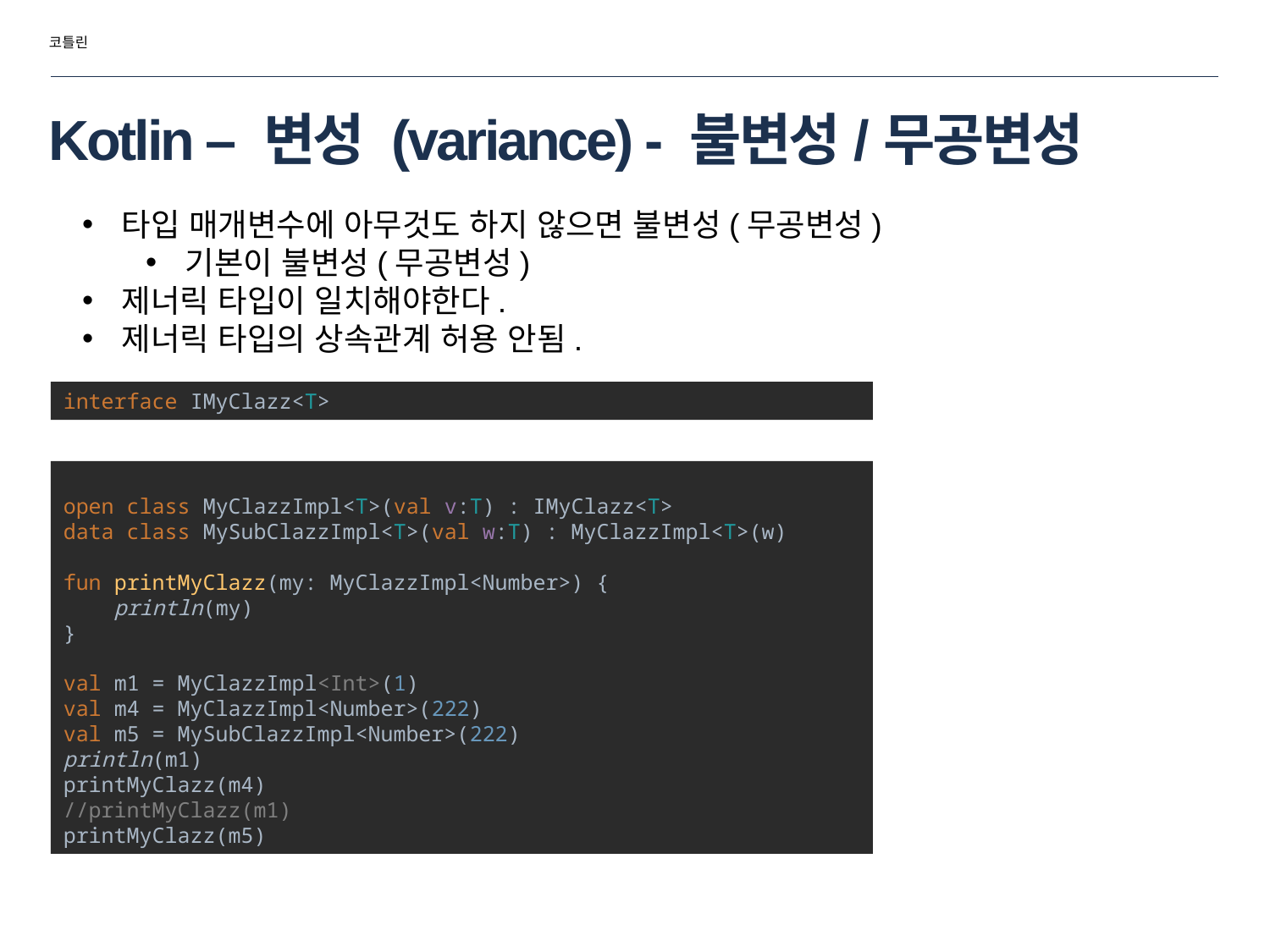

코틀린
# Kotlin – 변성 (variance) - 불변성/무공변성

타입 매개변수에 아무것도 하지 않으면 불변성(무공변성)
기본이 불변성(무공변성)
제너릭 타입이 일치해야한다.
제너릭 타입의 상속관계 허용 안됨.

interface IMyClazz<T>

open class MyClazzImpl<T>(val v:T) : IMyClazz<T>
data class MySubClazzImpl<T>(val w:T) : MyClazzImpl<T>(w)
fun printMyClazz(my: MyClazzImpl<Number>) {
    println(my)
}
val m1 = MyClazzImpl<Int>(1)
val m4 = MyClazzImpl<Number>(222)
val m5 = MySubClazzImpl<Number>(222)
println(m1)
printMyClazz(m4)
//printMyClazz(m1)
printMyClazz(m5)